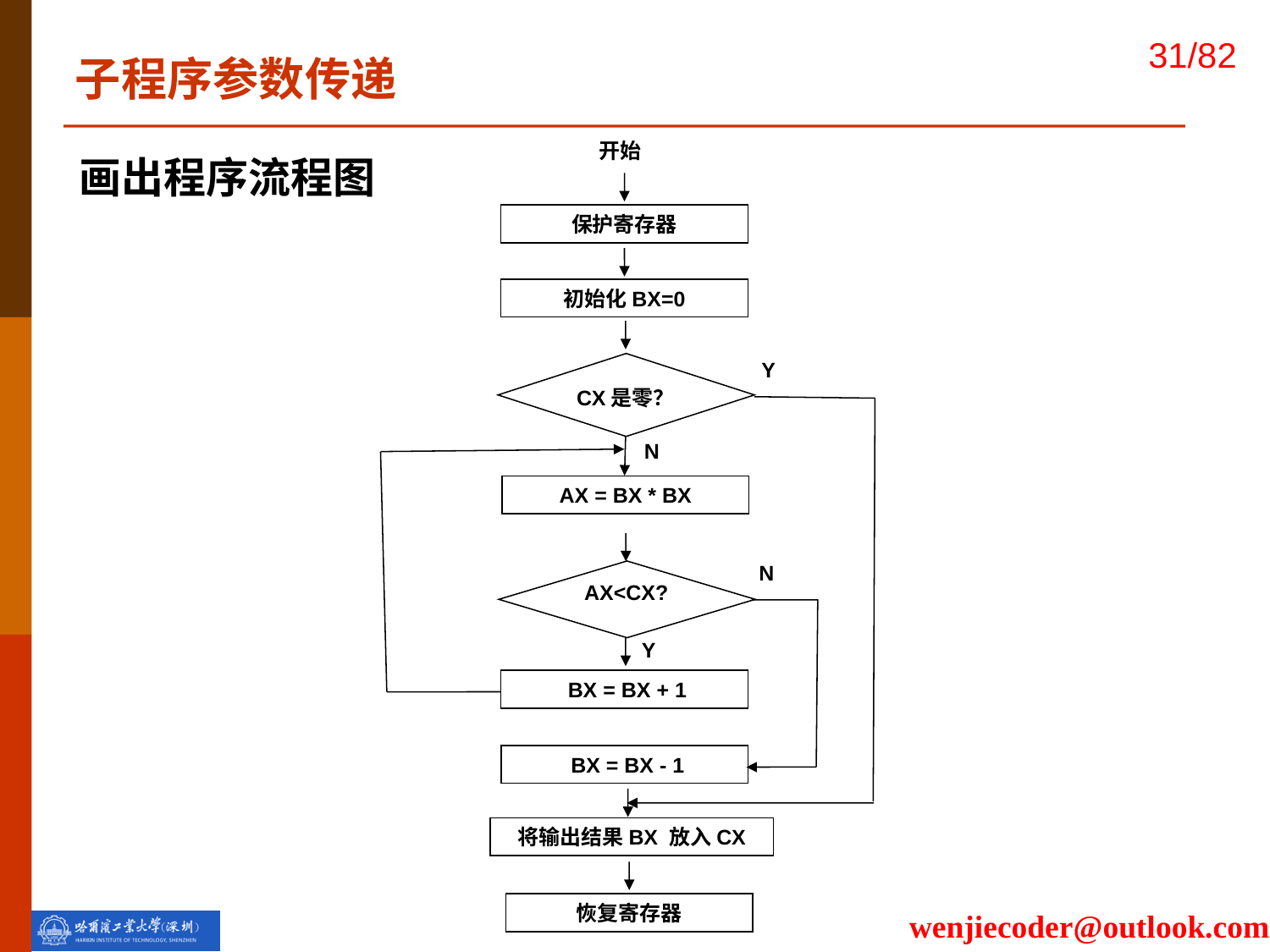

子程序参数传递
开始

保护寄存器

初始化BX=0

Y

CX是零？

N

AX = BX * BX

N

AX<CX?

Y

 BX = BX + 1

 BX = BX - 1

将输出结果BX 放入CX

恢复寄存器
画出程序流程图